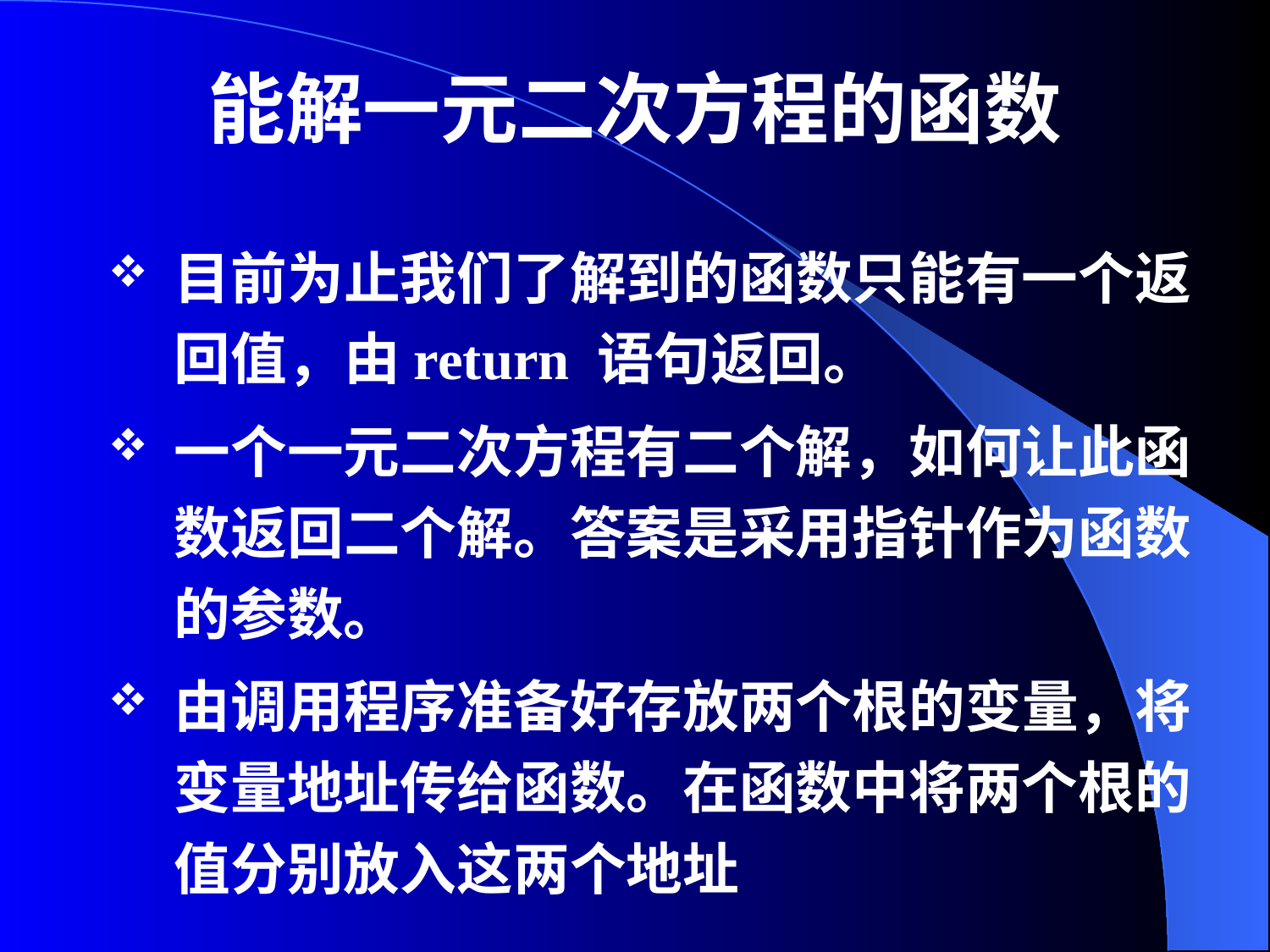

# 能解一元二次方程的函数
目前为止我们了解到的函数只能有一个返回值，由return 语句返回。
一个一元二次方程有二个解，如何让此函数返回二个解。答案是采用指针作为函数的参数。
由调用程序准备好存放两个根的变量，将变量地址传给函数。在函数中将两个根的值分别放入这两个地址